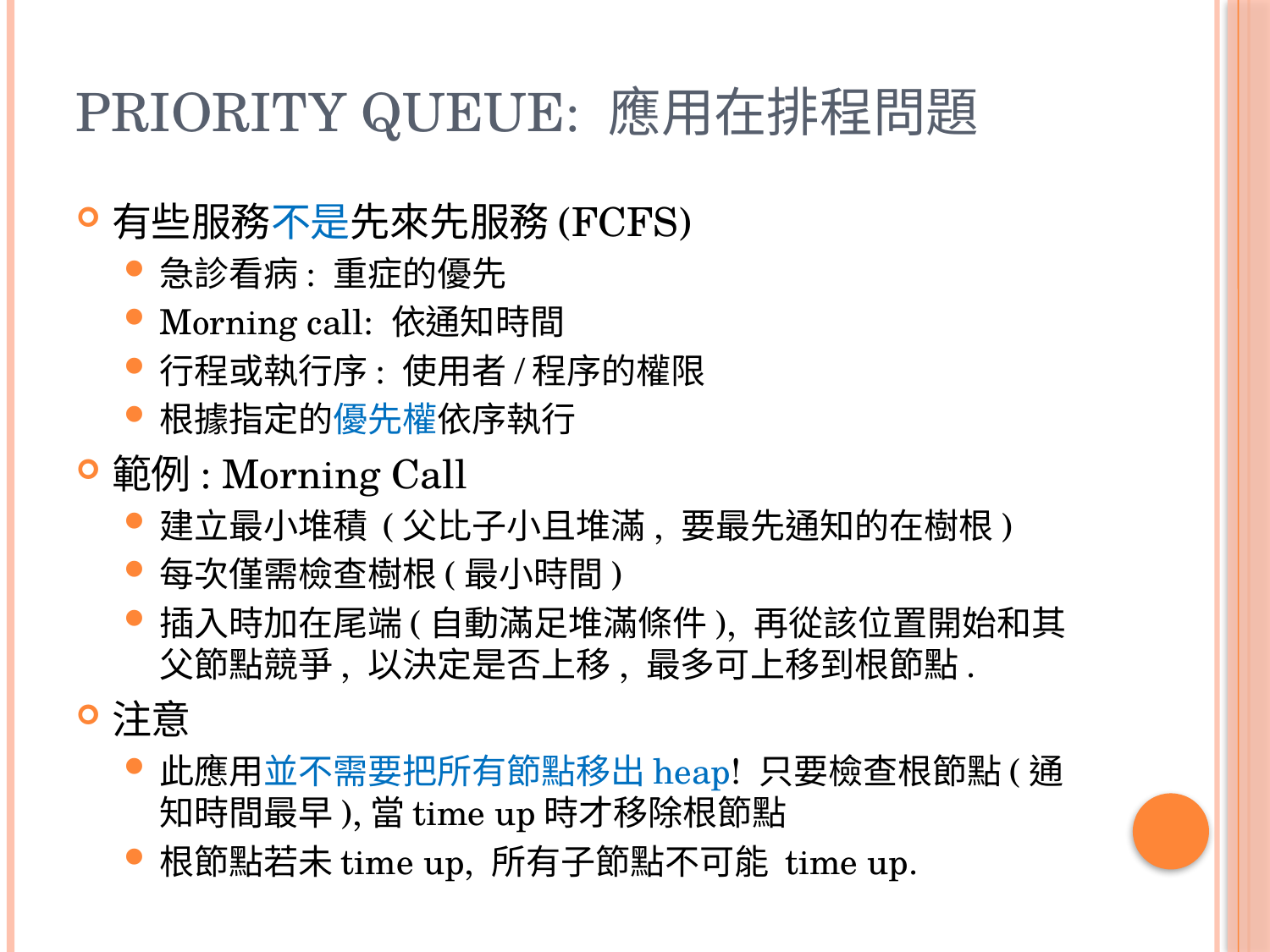

# Priority Queue: 應用在排程問題
有些服務不是先來先服務(FCFS)
急診看病: 重症的優先
Morning call: 依通知時間
行程或執行序: 使用者/程序的權限
根據指定的優先權依序執行
範例: Morning Call
建立最小堆積 (父比子小且堆滿, 要最先通知的在樹根)
每次僅需檢查樹根(最小時間)
插入時加在尾端(自動滿足堆滿條件), 再從該位置開始和其父節點競爭, 以決定是否上移, 最多可上移到根節點.
注意
此應用並不需要把所有節點移出heap! 只要檢查根節點(通知時間最早),當time up時才移除根節點
根節點若未time up, 所有子節點不可能 time up.